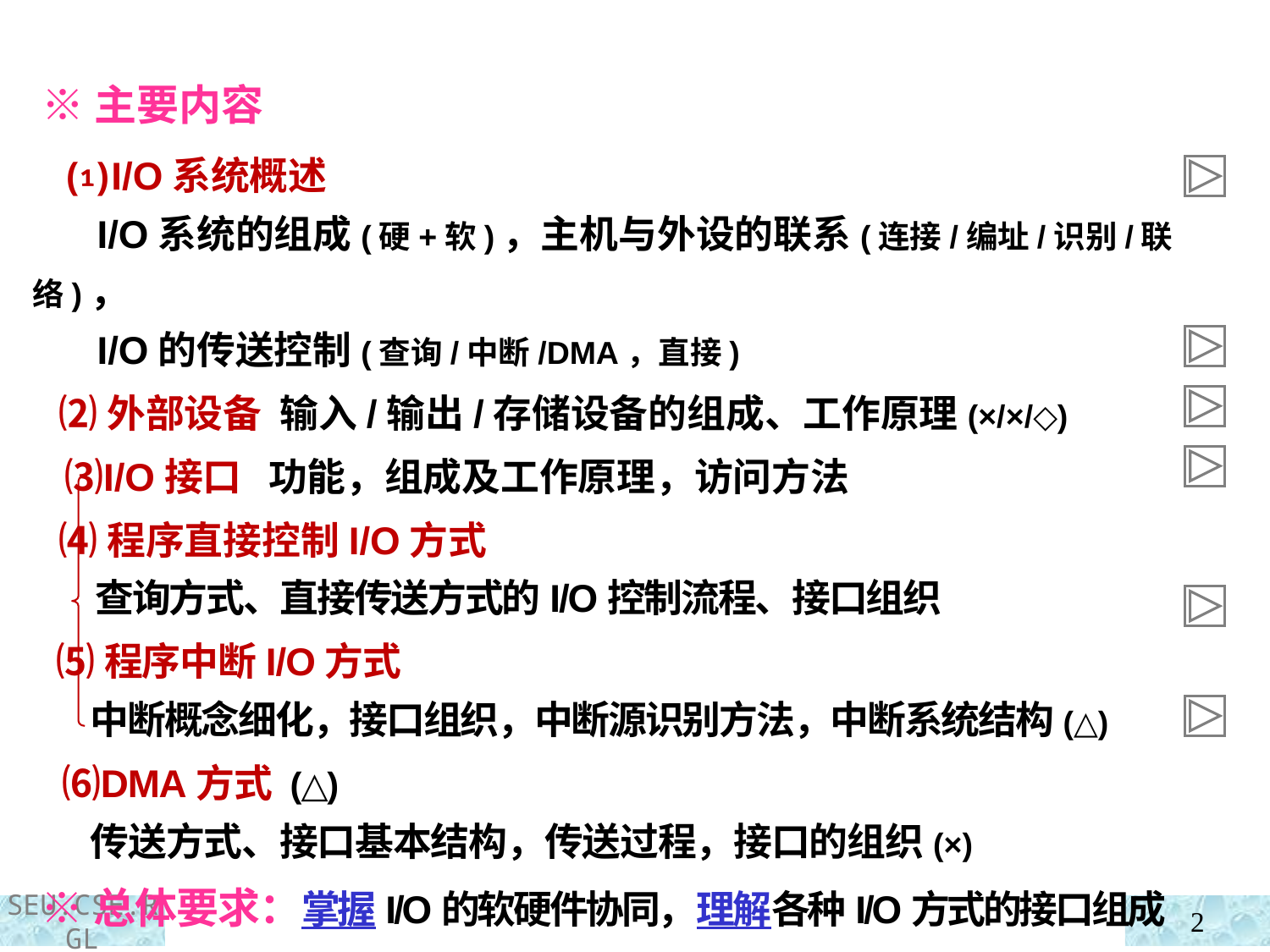

※主要内容
   ⑴I/O系统概述
      I/O系统的组成(硬+软)，主机与外设的联系(连接/编址/识别/联络)，
      I/O的传送控制(查询/中断/DMA，直接)
   ⑵外部设备  输入/输出/存储设备的组成、工作原理(×/×/◇)
   ⑶I/O接口   功能，组成及工作原理，访问方法
   ⑷程序直接控制I/O方式
      查询方式、直接传送方式的I/O控制流程、接口组织
   ⑸程序中断I/O方式
      中断概念细化，接口组织，中断源识别方法，中断系统结构(△)
   ⑹DMA方式 (△)
      传送方式、接口基本结构，传送过程，接口的组织(×)
 ※总体要求：掌握I/O的软硬件协同，理解各种I/O方式的接口组成

2